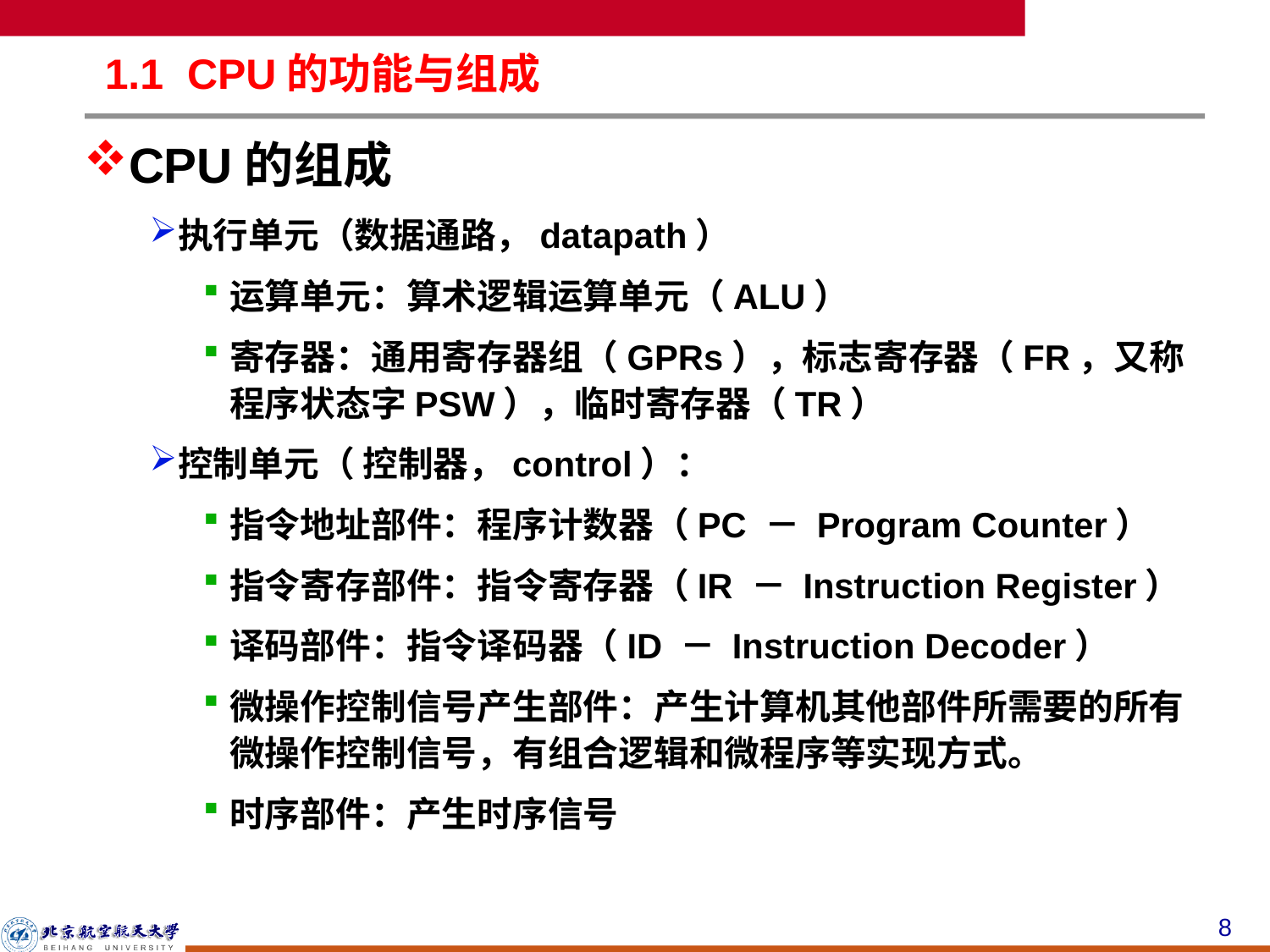

# 1.1  CPU的功能与组成
CPU的组成
执行单元（数据通路，datapath）
运算单元：算术逻辑运算单元（ALU）
寄存器：通用寄存器组（GPRs），标志寄存器（FR，又称程序状态字PSW），临时寄存器（TR）
控制单元（ 控制器，control）：
指令地址部件：程序计数器（PC － Program Counter）
指令寄存部件：指令寄存器（IR － Instruction Register）
译码部件：指令译码器（ID － Instruction Decoder）
微操作控制信号产生部件：产生计算机其他部件所需要的所有微操作控制信号，有组合逻辑和微程序等实现方式。
时序部件：产生时序信号